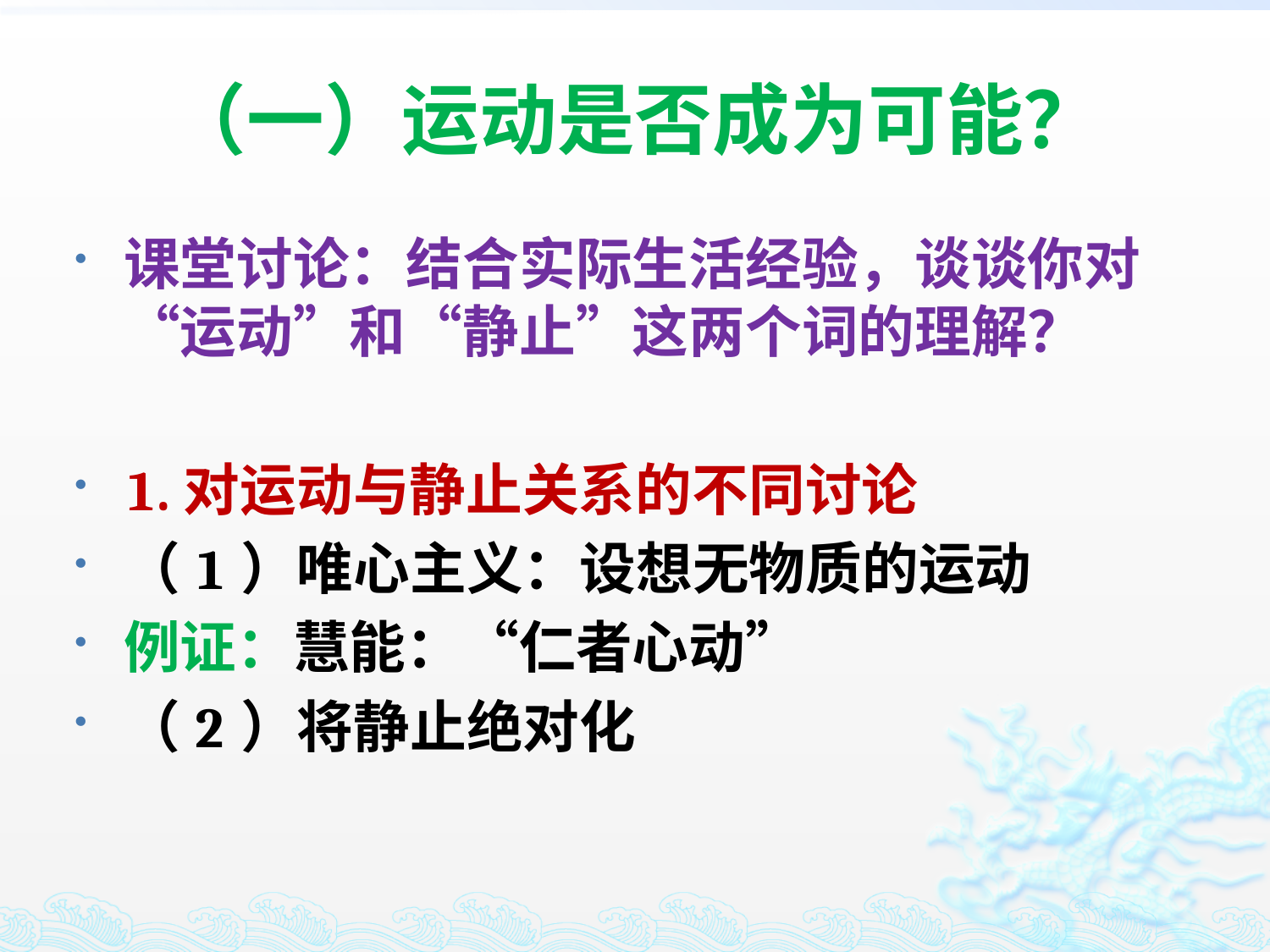

# （一）运动是否成为可能？
课堂讨论：结合实际生活经验，谈谈你对“运动”和“静止”这两个词的理解？

1.对运动与静止关系的不同讨论
（1）唯心主义：设想无物质的运动
例证：慧能：“仁者心动”
（2）将静止绝对化